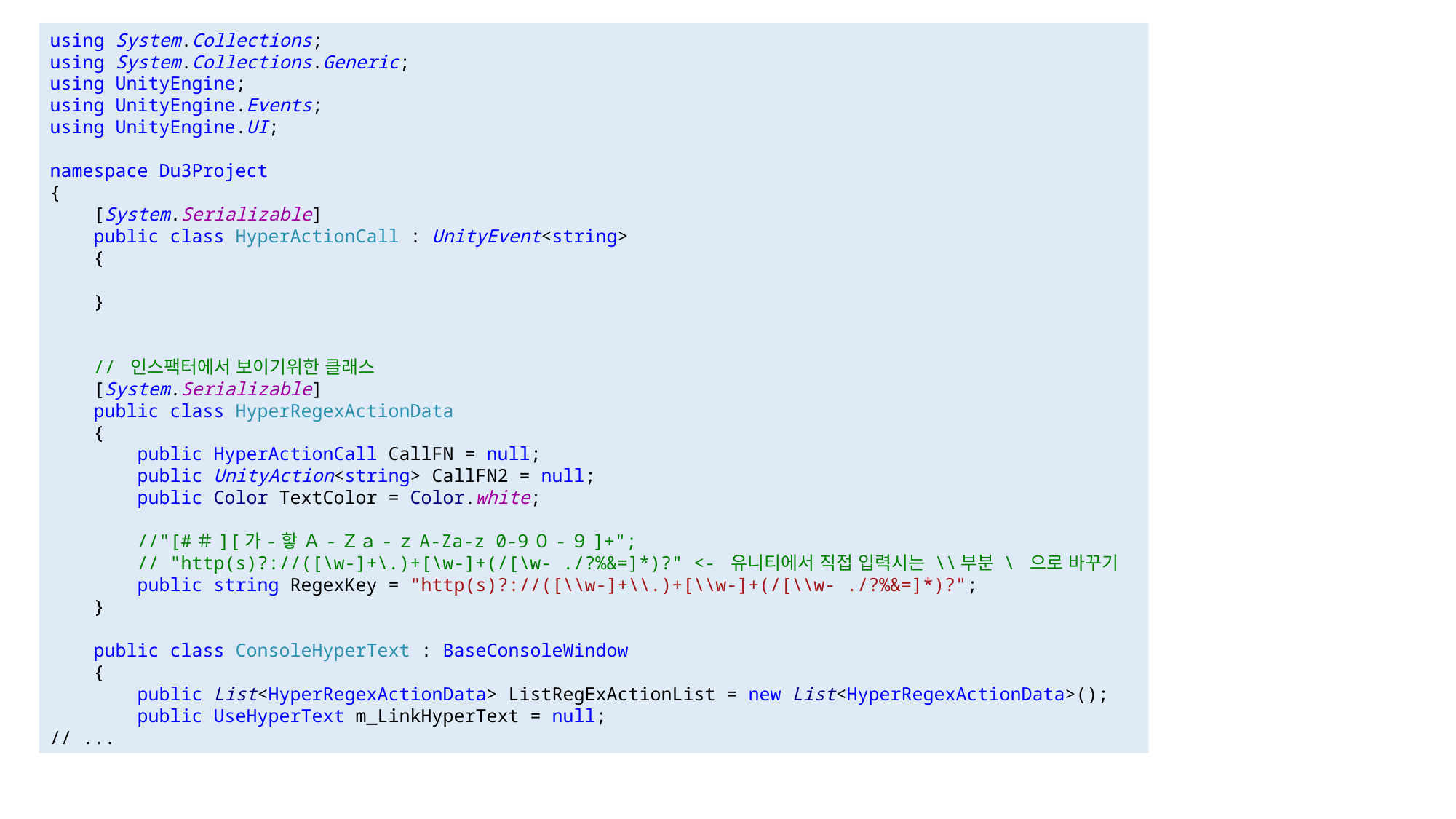

#
using System.Collections;
using System.Collections.Generic;
using UnityEngine;
using UnityEngine.Events;
using UnityEngine.UI;

namespace Du3Project
{
    [System.Serializable]
    public class HyperActionCall : UnityEvent<string>
    {

    }

    // 인스팩터에서 보이기위한 클래스
    [System.Serializable]
    public class HyperRegexActionData
    {
        public HyperActionCall CallFN = null;
        public UnityAction<string> CallFN2 = null;
        public Color TextColor = Color.white;

        //"[#＃][가-핳 Ａ-Ｚａ-ｚA-Za-z 0-9０-９]+";
        // "http(s)?://([\w-]+\.)+[\w-]+(/[\w- ./?%&=]*)?" <- 유니티에서 직접 입력시는 \\부분 \ 으로 바꾸기
        public string RegexKey = "http(s)?://([\\w-]+\\.)+[\\w-]+(/[\\w- ./?%&=]*)?";
    }

    public class ConsoleHyperText : BaseConsoleWindow
    {
        public List<HyperRegexActionData> ListRegExActionList = new List<HyperRegexActionData>();
        public UseHyperText m_LinkHyperText = null;
// ...